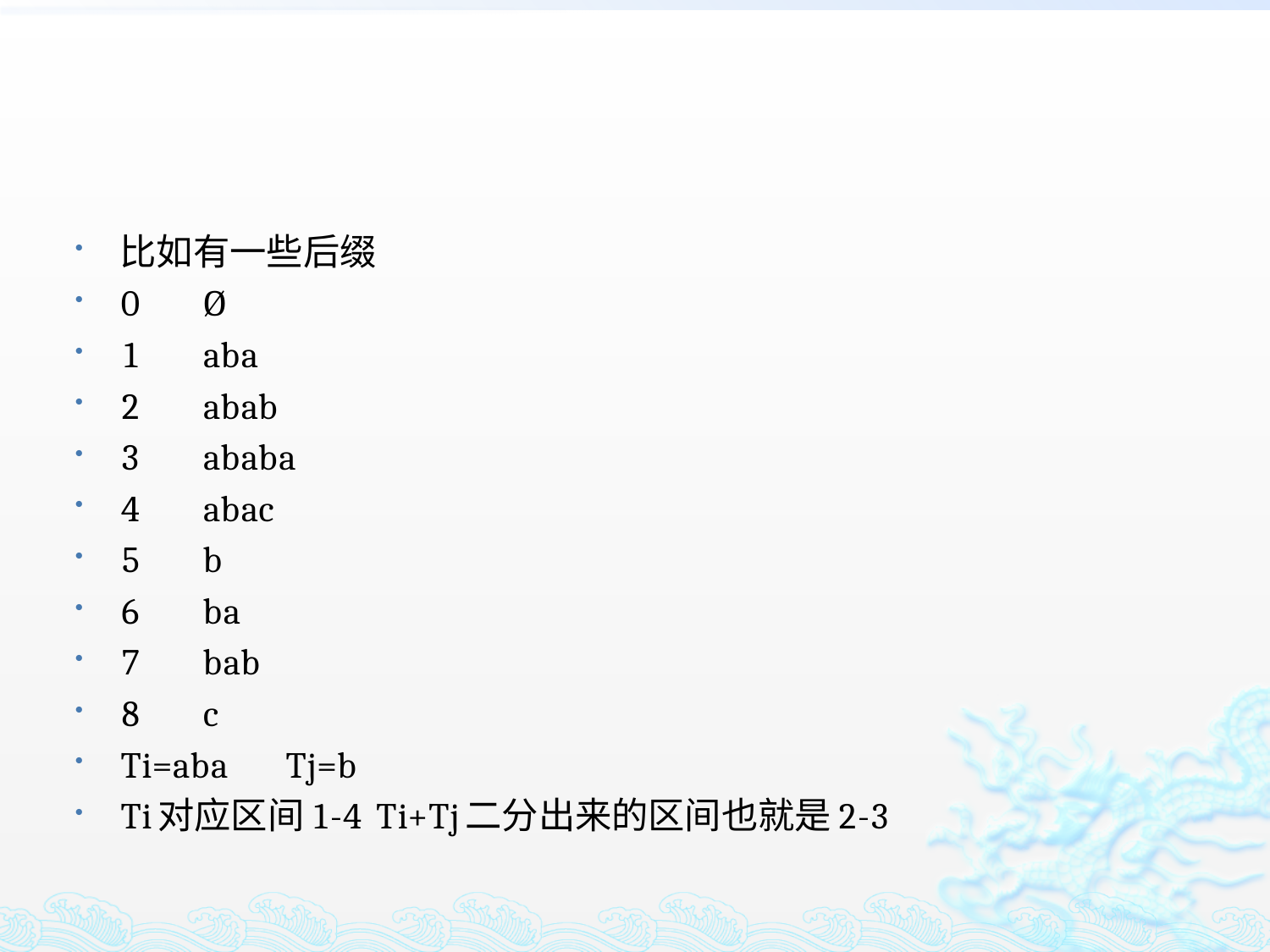

#
比如有一些后缀
0	Ø
1	aba
2	abab
3	ababa
4	abac
5	b
6 	ba
7	bab
8	c
Ti=aba	Tj=b
Ti对应区间1-4	 Ti+Tj二分出来的区间也就是2-3